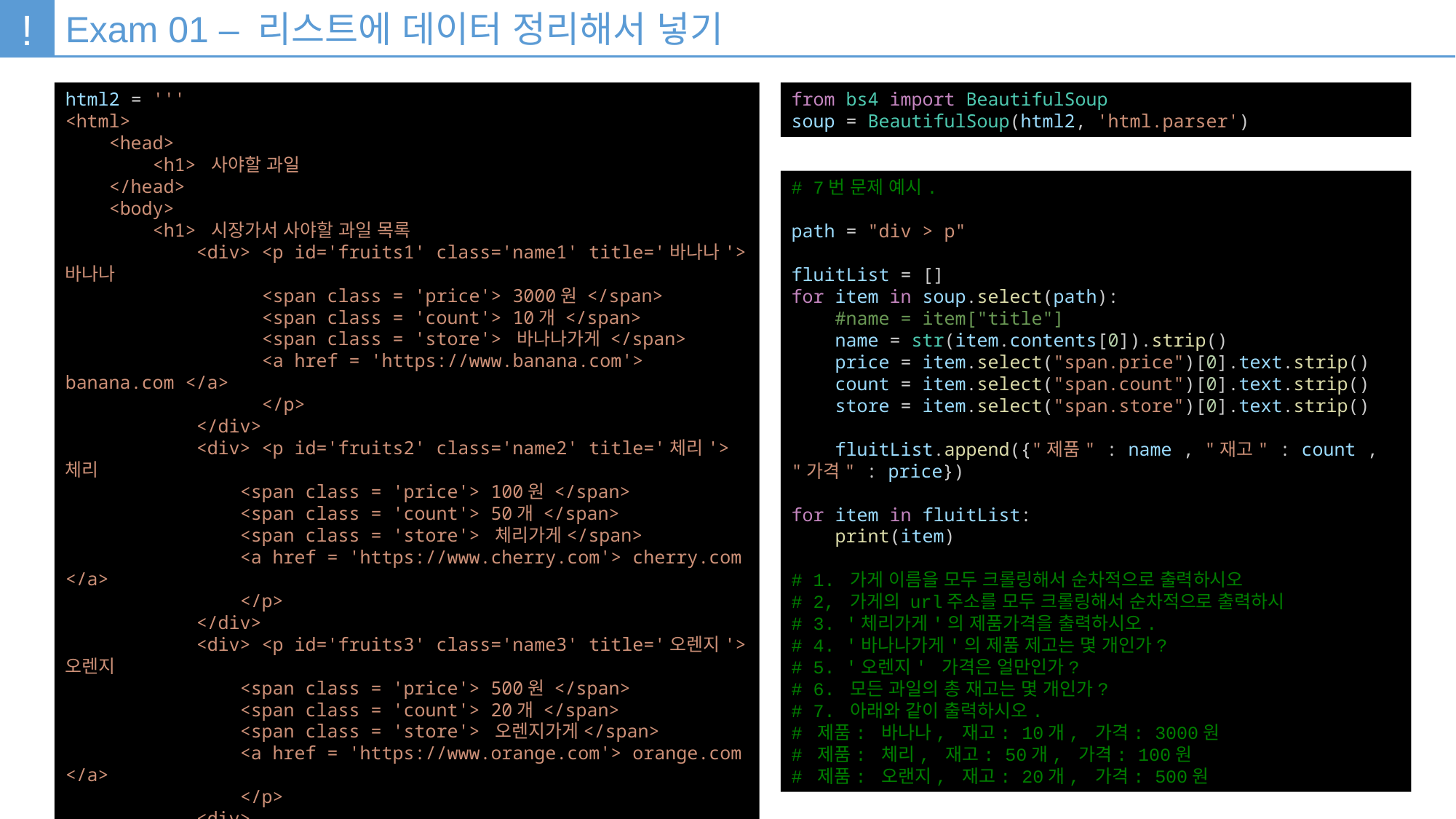

!
Exam 01 – 리스트에 데이터 정리해서 넣기
from bs4 import BeautifulSoup
soup = BeautifulSoup(html2, 'html.parser')
html2 = '''
<html>
    <head>
        <h1> 사야할 과일
    </head>
    <body>
        <h1> 시장가서 사야할 과일 목록
            <div> <p id='fruits1' class='name1' title='바나나'> 바나나
                  <span class = 'price'> 3000원 </span>
                  <span class = 'count'> 10개 </span>
                  <span class = 'store'> 바나나가게 </span>
                  <a href = 'https://www.banana.com'> banana.com </a>
                  </p>
            </div>
            <div> <p id='fruits2' class='name2' title='체리'> 체리
                <span class = 'price'> 100원 </span>
                <span class = 'count'> 50개 </span>
                <span class = 'store'> 체리가게</span>
                <a href = 'https://www.cherry.com'> cherry.com </a>
                </p>
            </div>
            <div> <p id='fruits3' class='name3' title='오렌지'> 오렌지
                <span class = 'price'> 500원 </span>
                <span class = 'count'> 20개 </span>
                <span class = 'store'> 오렌지가게</span>
                <a href = 'https://www.orange.com'> orange.com </a>
                </p>
            <div>
    </body>
</html>
'''
# 7번 문제 예시.

path = "div > p"
fluitList = []
for item in soup.select(path):
    #name = item["title"]
    name = str(item.contents[0]).strip()
    price = item.select("span.price")[0].text.strip()
    count = item.select("span.count")[0].text.strip()
    store = item.select("span.store")[0].text.strip()

    fluitList.append({"제품" : name , "재고" : count , "가격" : price})

for item in fluitList:
    print(item)

# 1. 가게 이름을 모두 크롤링해서 순차적으로 출력하시오
# 2, 가게의 url주소를 모두 크롤링해서 순차적으로 출력하시
# 3. '체리가게'의 제품가격을 출력하시오.
# 4. '바나나가게'의 제품 제고는 몇 개인가?
# 5. '오렌지' 가격은 얼만인가?
# 6. 모든 과일의 총 재고는 몇 개인가?
# 7. 아래와 같이 출력하시오.
# 제품: 바나나, 재고: 10개, 가격: 3000원
# 제품: 체리, 재고: 50개, 가격: 100원
# 제품: 오랜지, 재고: 20개, 가격: 500원